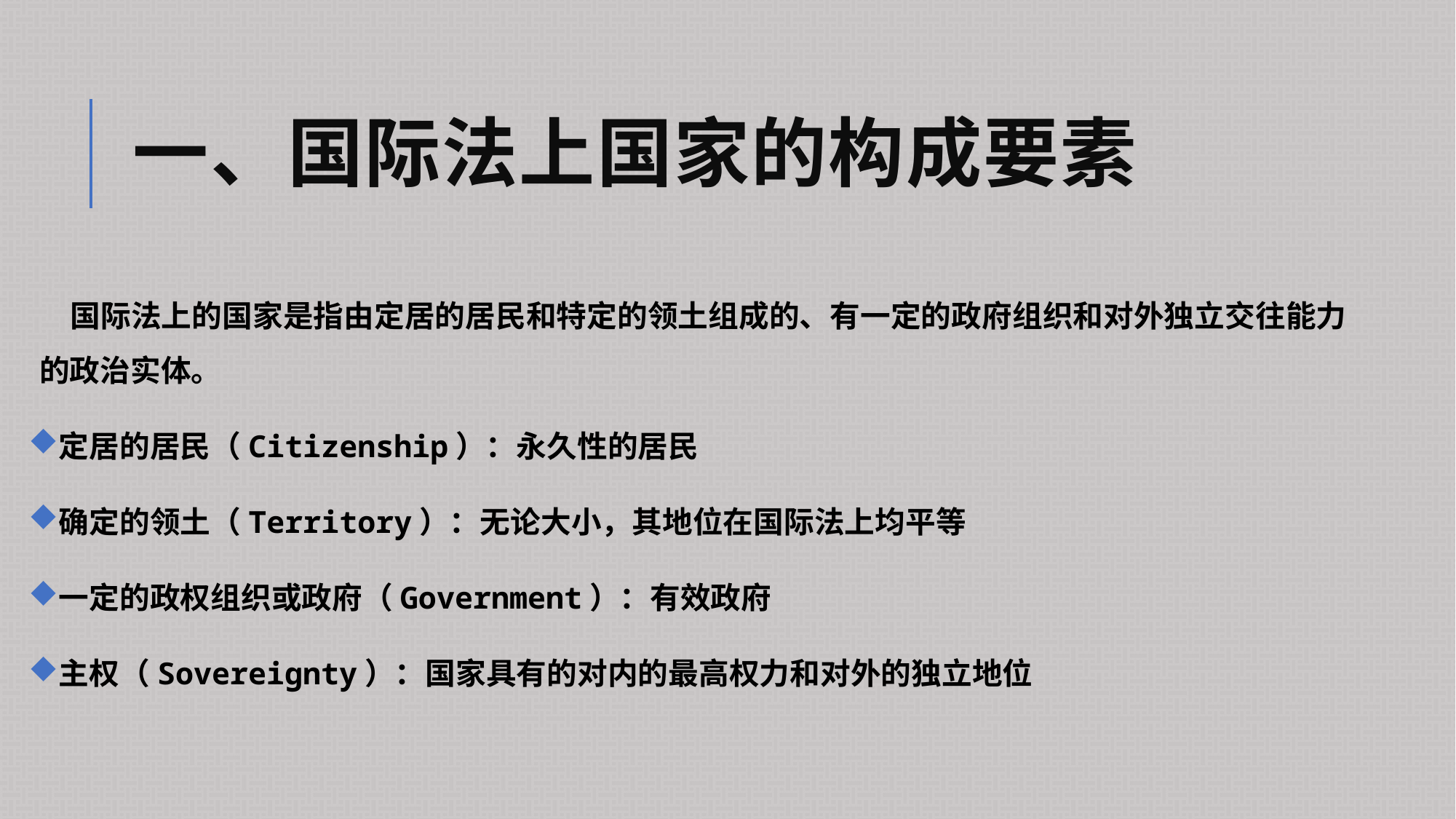

# 一、国际法上国家的构成要素
     国际法上的国家是指由定居的居民和特定的领土组成的、有一定的政府组织和对外独立交往能力的政治实体。
定居的居民（Citizenship）：永久性的居民
确定的领土（Territory）：无论大小，其地位在国际法上均平等
一定的政权组织或政府（Government）：有效政府
主权（Sovereignty）：国家具有的对内的最高权力和对外的独立地位